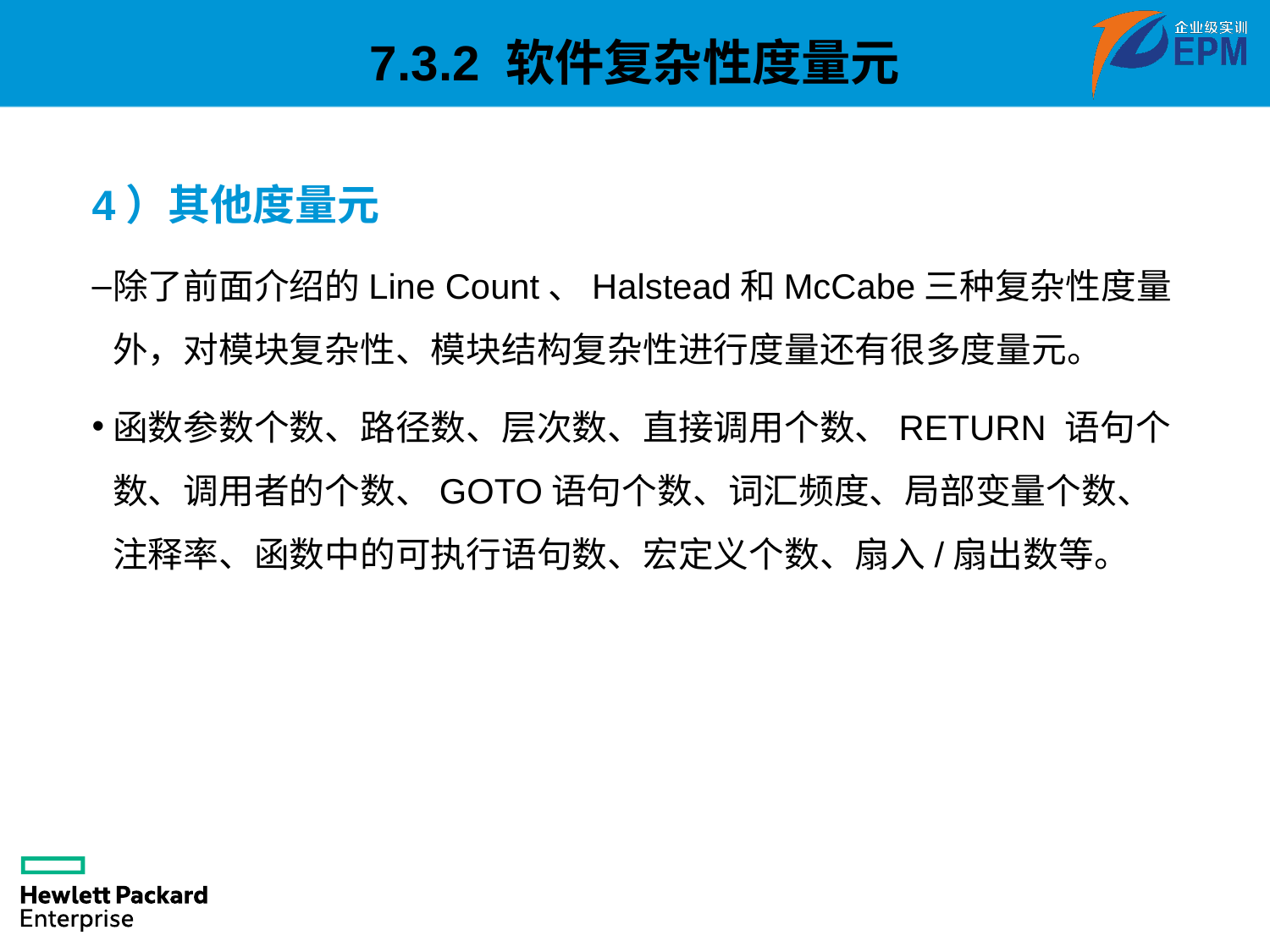

7.3.2 软件复杂性度量元
4）其他度量元
除了前面介绍的Line Count、Halstead和McCabe三种复杂性度量外，对模块复杂性、模块结构复杂性进行度量还有很多度量元。
函数参数个数、路径数、层次数、直接调用个数、RETURN 语句个数、调用者的个数、GOTO语句个数、词汇频度、局部变量个数、注释率、函数中的可执行语句数、宏定义个数、扇入/扇出数等。